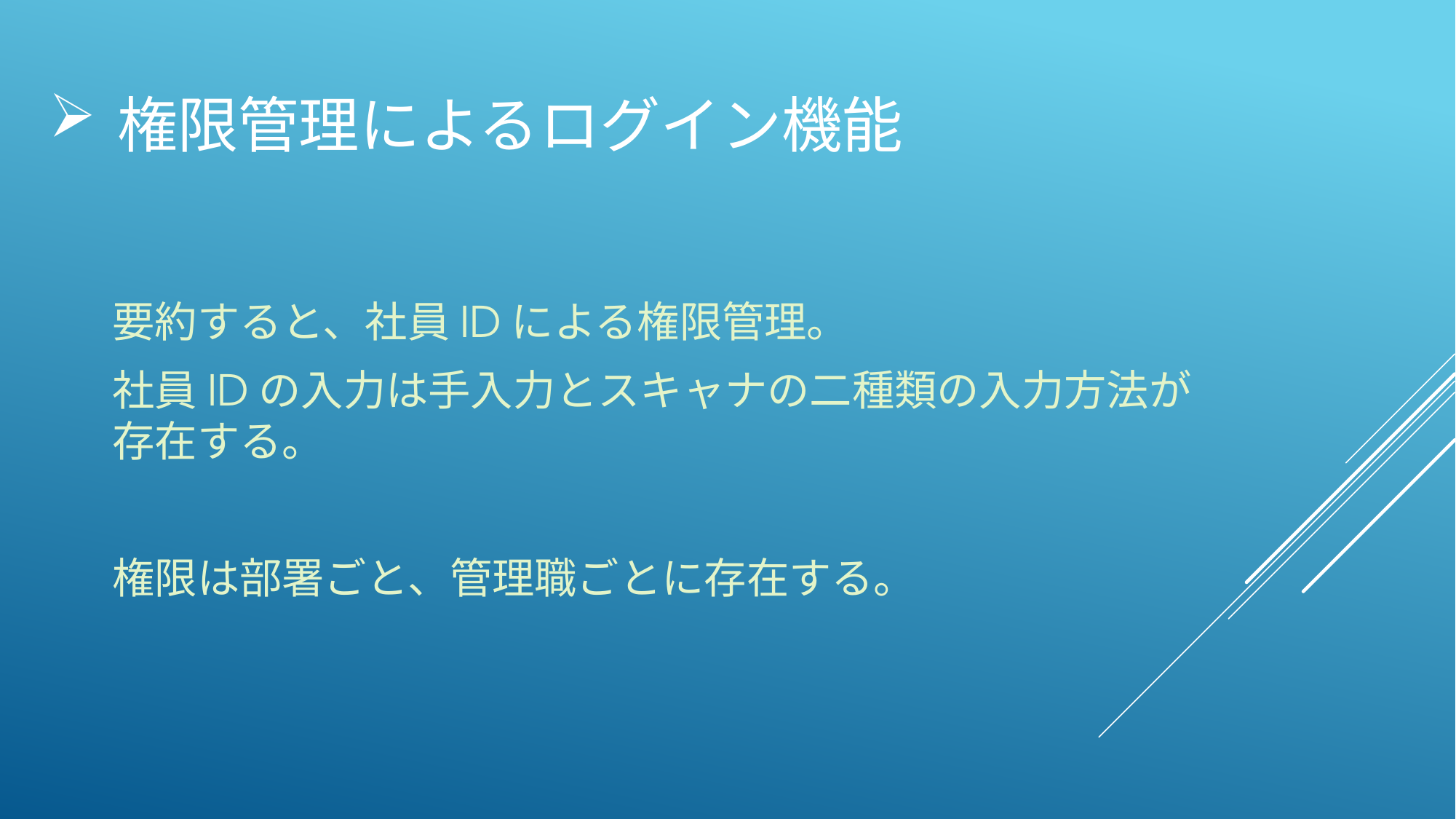

# 権限管理によるログイン機能
要約すると、社員IDによる権限管理。
社員IDの入力は手入力とスキャナの二種類の入力方法が存在する。

権限は部署ごと、管理職ごとに存在する。